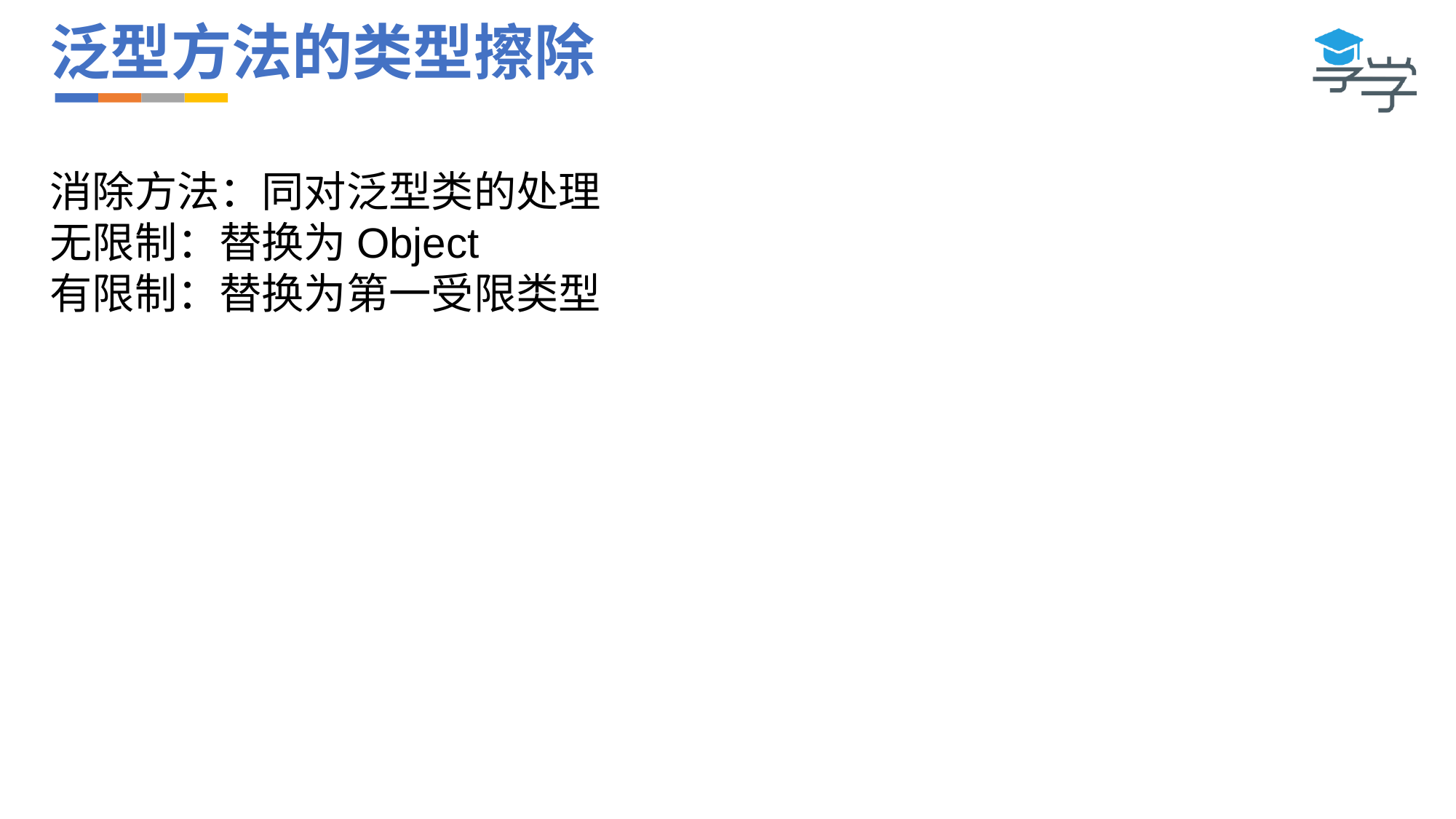

# 泛型方法的类型擦除
消除方法：同对泛型类的处理
无限制：替换为Object
有限制：替换为第一受限类型